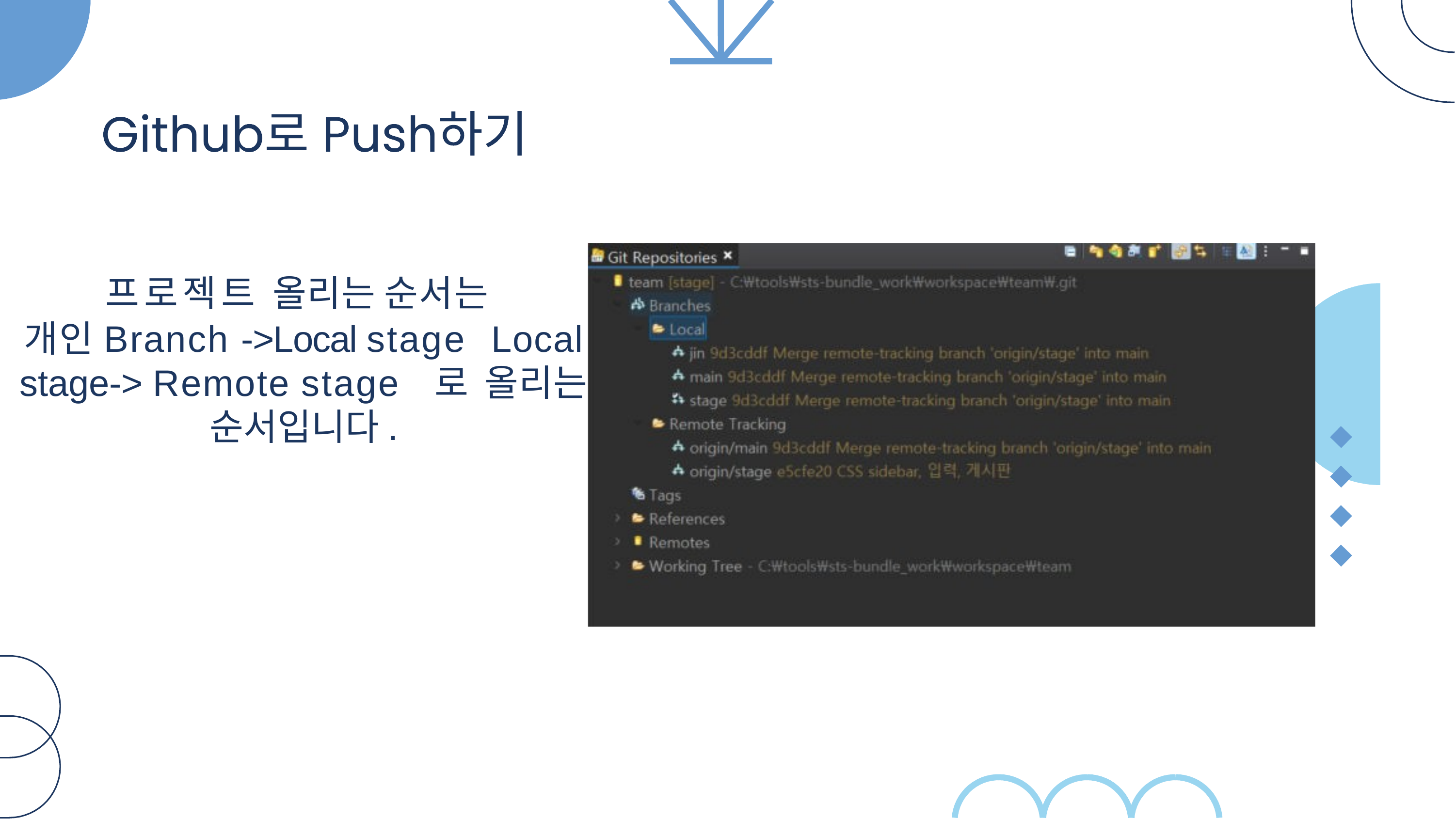

# 프로젝트 올리는 순서는
개인Branch ->Local stage  Local stage-> Remote stage  로 올리는 순서입니다.